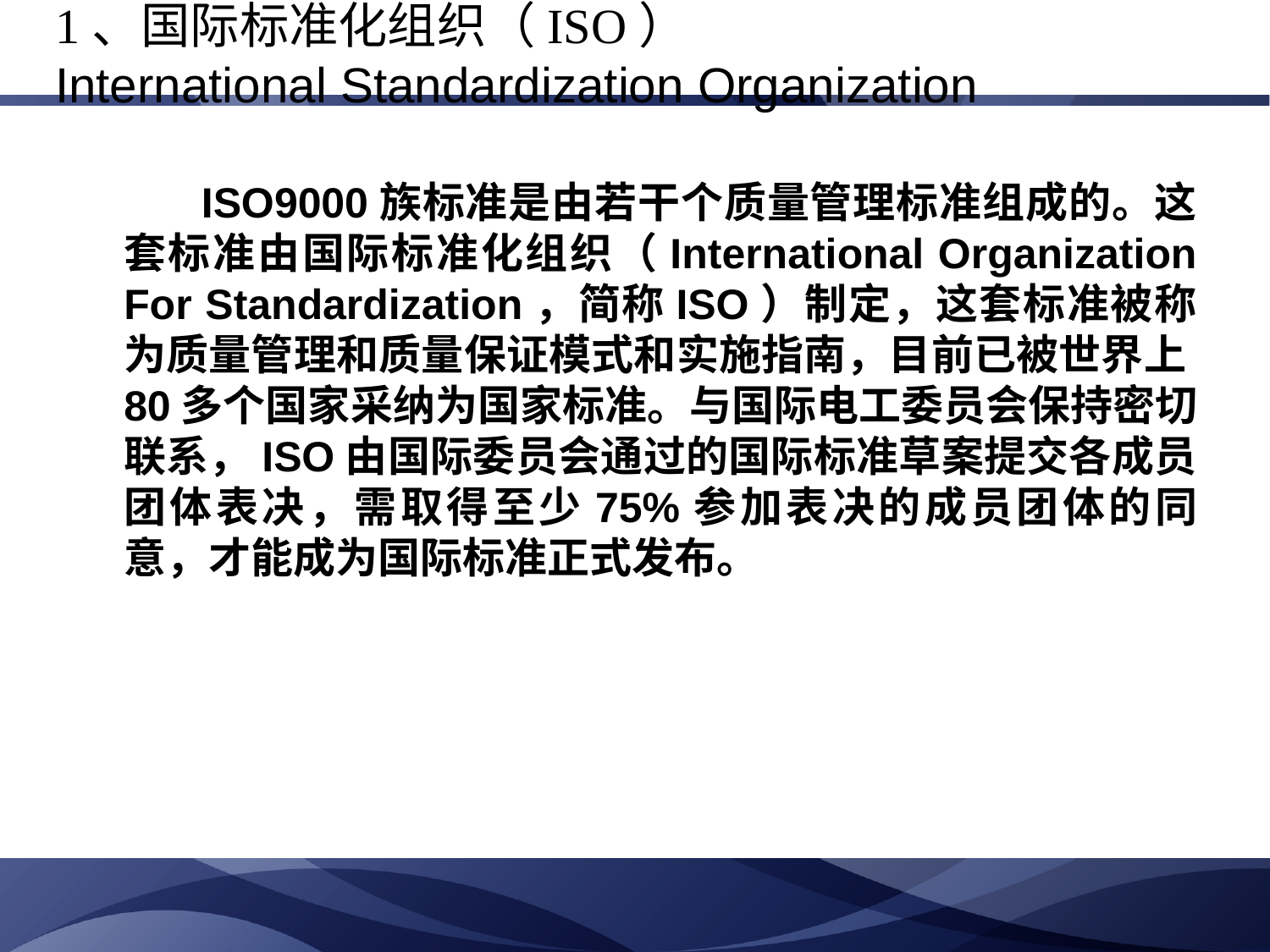

# 1、国际标准化组织（ISO） International Standardization Organization
           ISO9000族标准是由若干个质量管理标准组成的。这套标准由国际标准化组织（International Organization For Standardization，简称ISO）制定，这套标准被称为质量管理和质量保证模式和实施指南，目前已被世界上80多个国家采纳为国家标准。与国际电工委员会保持密切联系，ISO由国际委员会通过的国际标准草案提交各成员团体表决，需取得至少75%参加表决的成员团体的同意，才能成为国际标准正式发布。